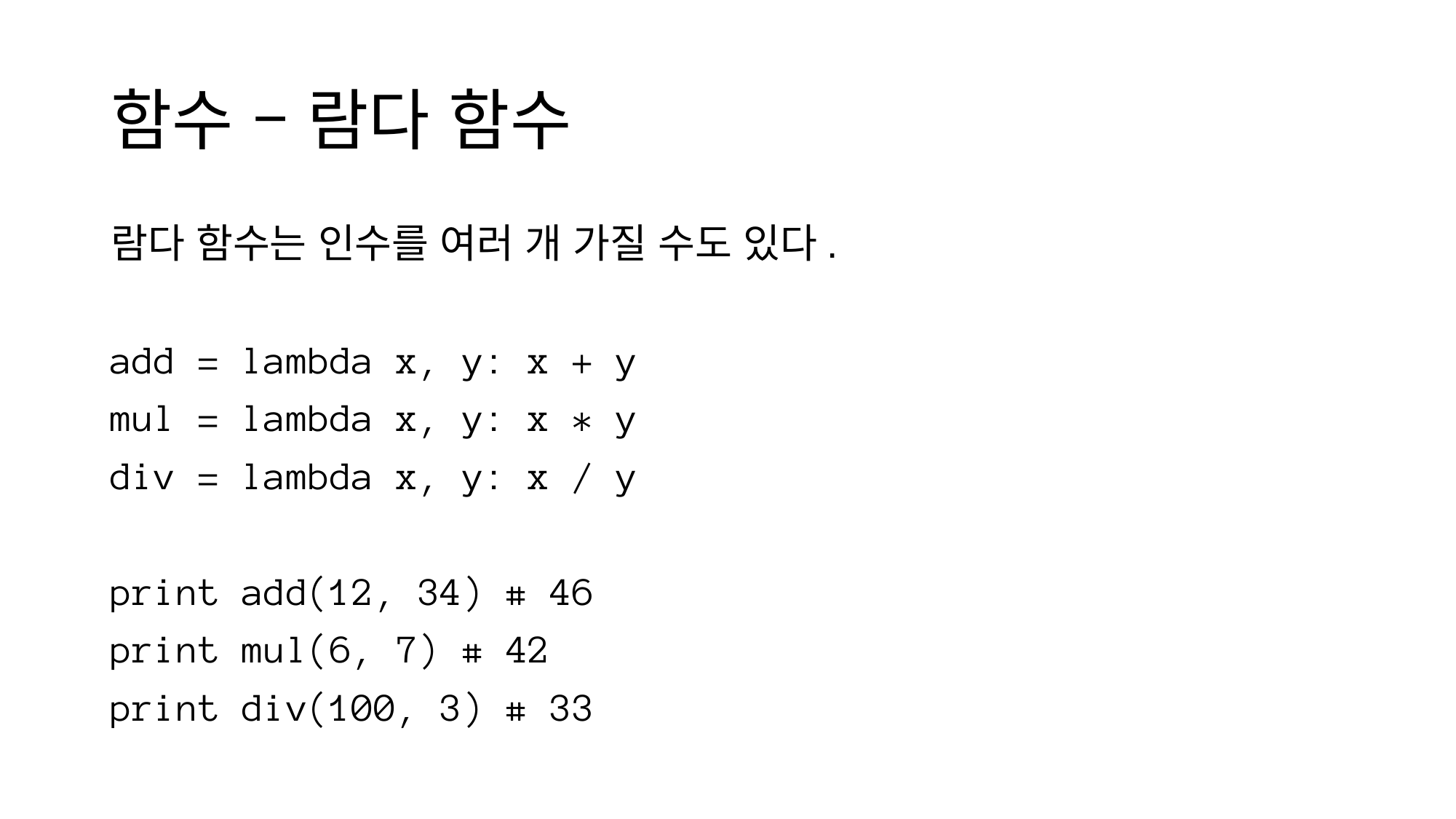

# 함수 – 람다 함수
람다 함수는 인수를 여러 개 가질 수도 있다.

add = lambda x, y: x + y
mul = lambda x, y: x * y
div = lambda x, y: x / y

print add(12, 34) # 46
print mul(6, 7) # 42
print div(100, 3) # 33